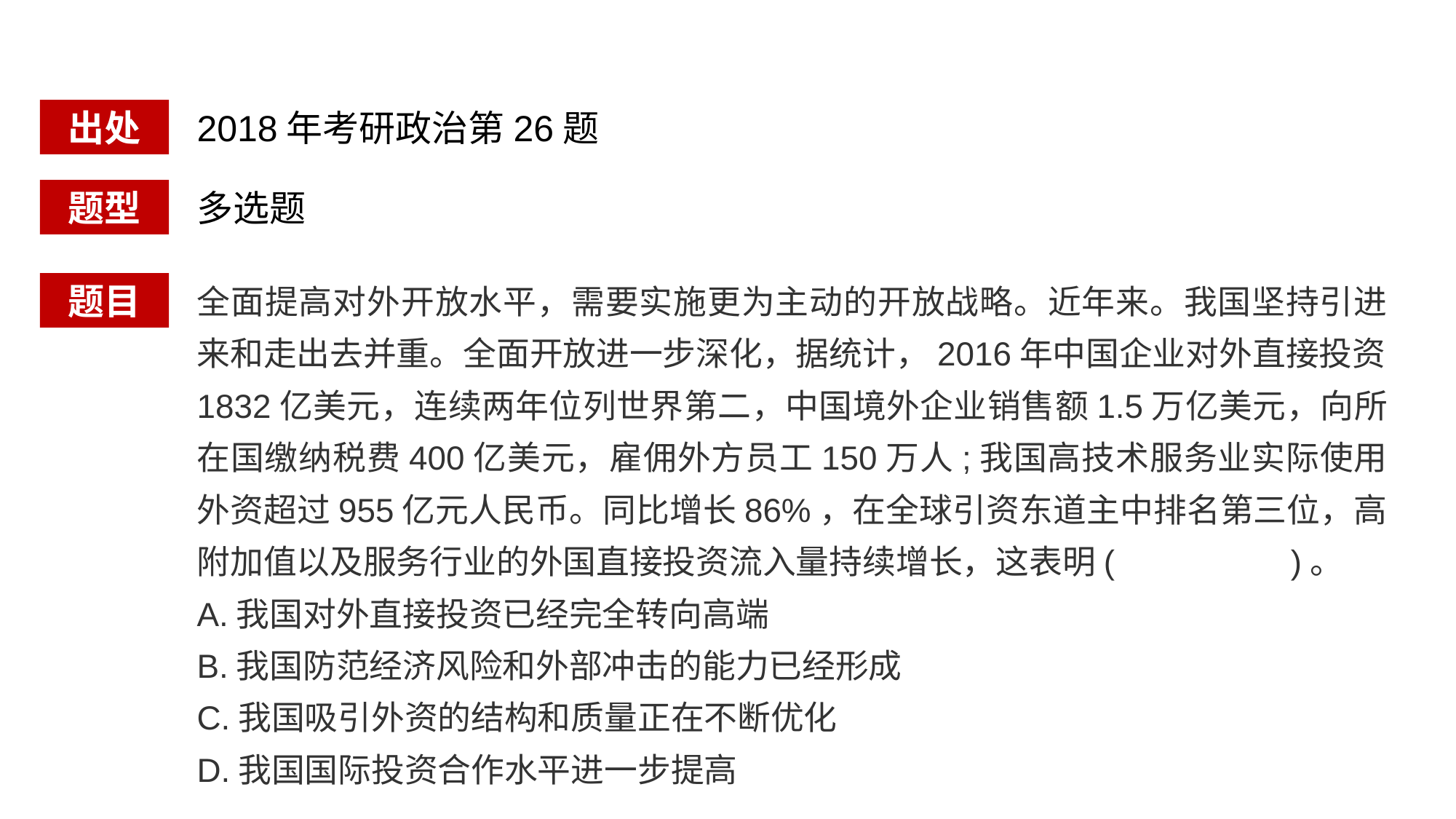

出处
2018年考研政治第26题
题型
多选题
全面提高对外开放水平，需要实施更为主动的开放战略。近年来。我国坚持引进来和走出去并重。全面开放进一步深化，据统计，2016年中国企业对外直接投资1832亿美元，连续两年位列世界第二，中国境外企业销售额1.5万亿美元，向所在国缴纳税费400亿美元，雇佣外方员工150万人;我国高技术服务业实际使用外资超过955亿元人民币。同比增长86%，在全球引资东道主中排名第三位，高附加值以及服务行业的外国直接投资流入量持续增长，这表明(                   )。
A.我国对外直接投资已经完全转向高端
B.我国防范经济风险和外部冲击的能力已经形成
C.我国吸引外资的结构和质量正在不断优化
D.我国国际投资合作水平进一步提高
题目